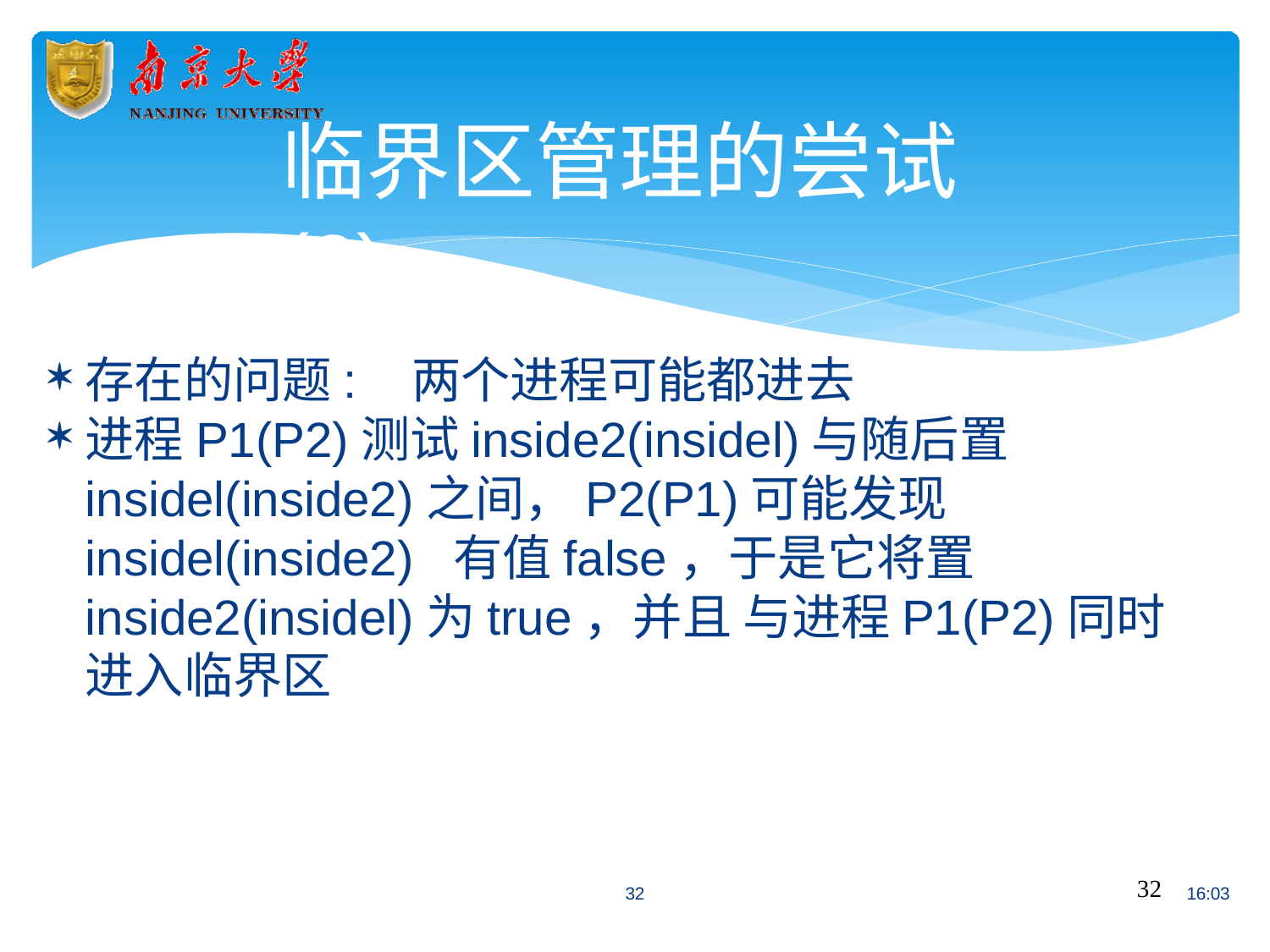

# 临界区管理的尝试 (2)

存在的问题:	两个进程可能都进去
进程P1(P2)测试inside2(insidel)与随后置
insidel(inside2)之间，P2(P1)可能发现insidel(inside2)  有值false，于是它将置inside2(insidel)为true，并且 与进程P1(P2)同时进入临界区
32
32
16:03